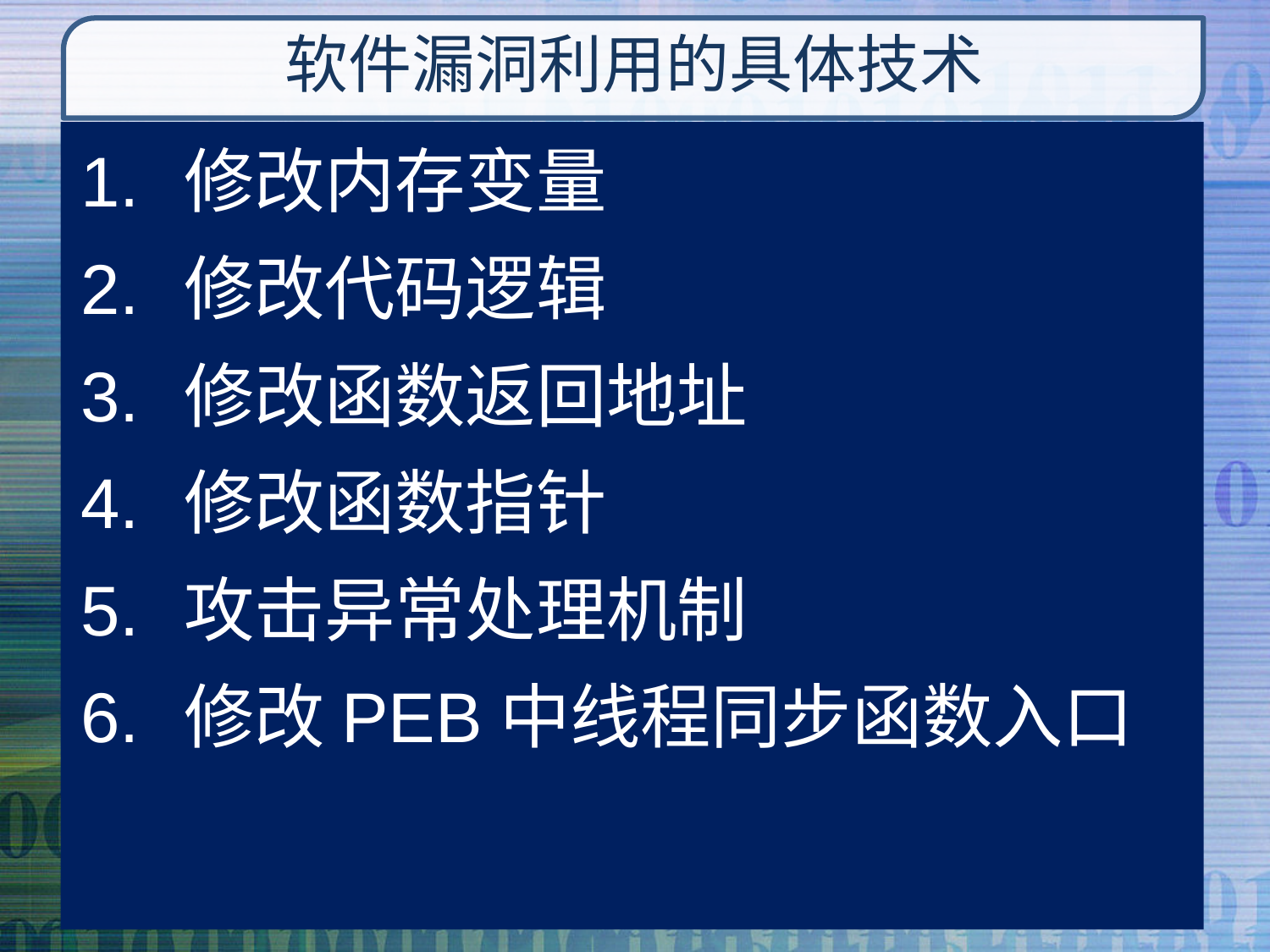

# 软件漏洞利用的具体技术
修改内存变量
修改代码逻辑
修改函数返回地址
修改函数指针
攻击异常处理机制
修改PEB中线程同步函数入口